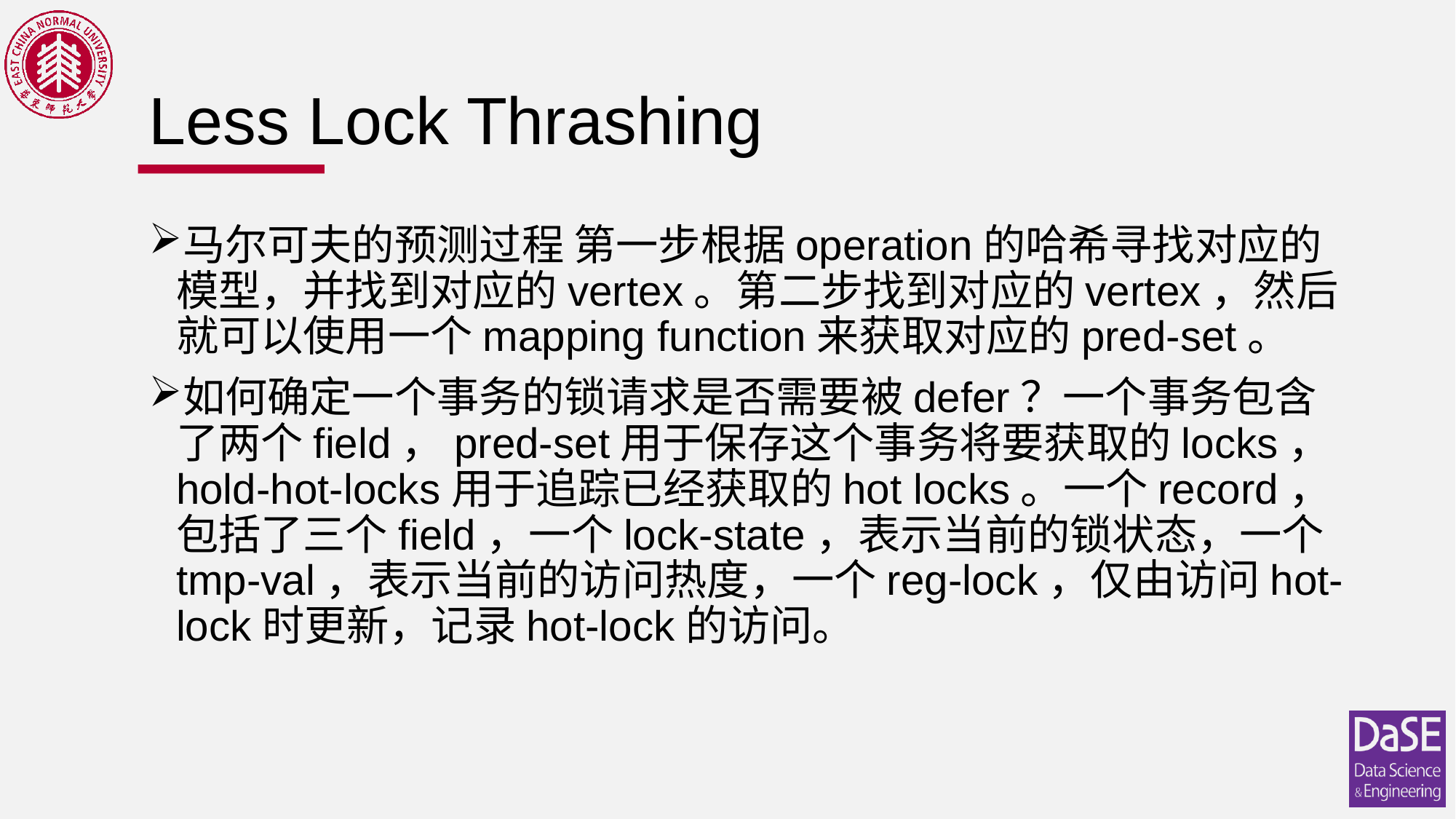

# Less Lock Thrashing
马尔可夫的预测过程 第一步根据operation的哈希寻找对应的模型，并找到对应的vertex。第二步找到对应的vertex，然后就可以使用一个mapping function来获取对应的pred-set。
如何确定一个事务的锁请求是否需要被defer？一个事务包含了两个field，pred-set用于保存这个事务将要获取的locks，hold-hot-locks用于追踪已经获取的hot locks。一个record，包括了三个field，一个lock-state，表示当前的锁状态，一个tmp-val，表示当前的访问热度，一个reg-lock，仅由访问hot-lock时更新，记录hot-lock的访问。